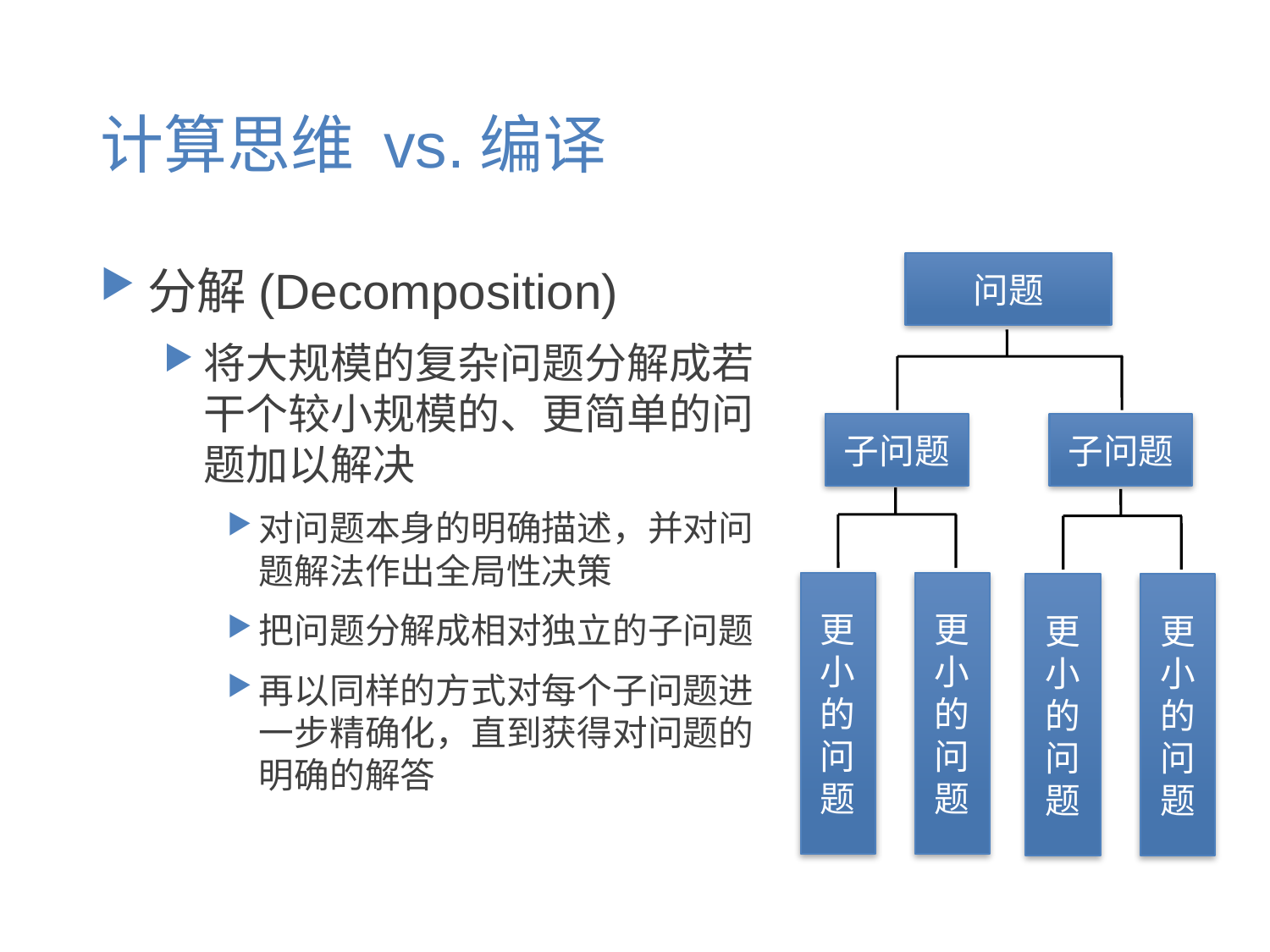

# 计算思维 vs.编译
分解(Decomposition)
将大规模的复杂问题分解成若干个较小规模的、更简单的问题加以解决
对问题本身的明确描述，并对问题解法作出全局性决策
把问题分解成相对独立的子问题
再以同样的方式对每个子问题进一步精确化，直到获得对问题的明确的解答
问题

子问题
子问题

更小的问题
更小的问题

更小的问题
更小的问题